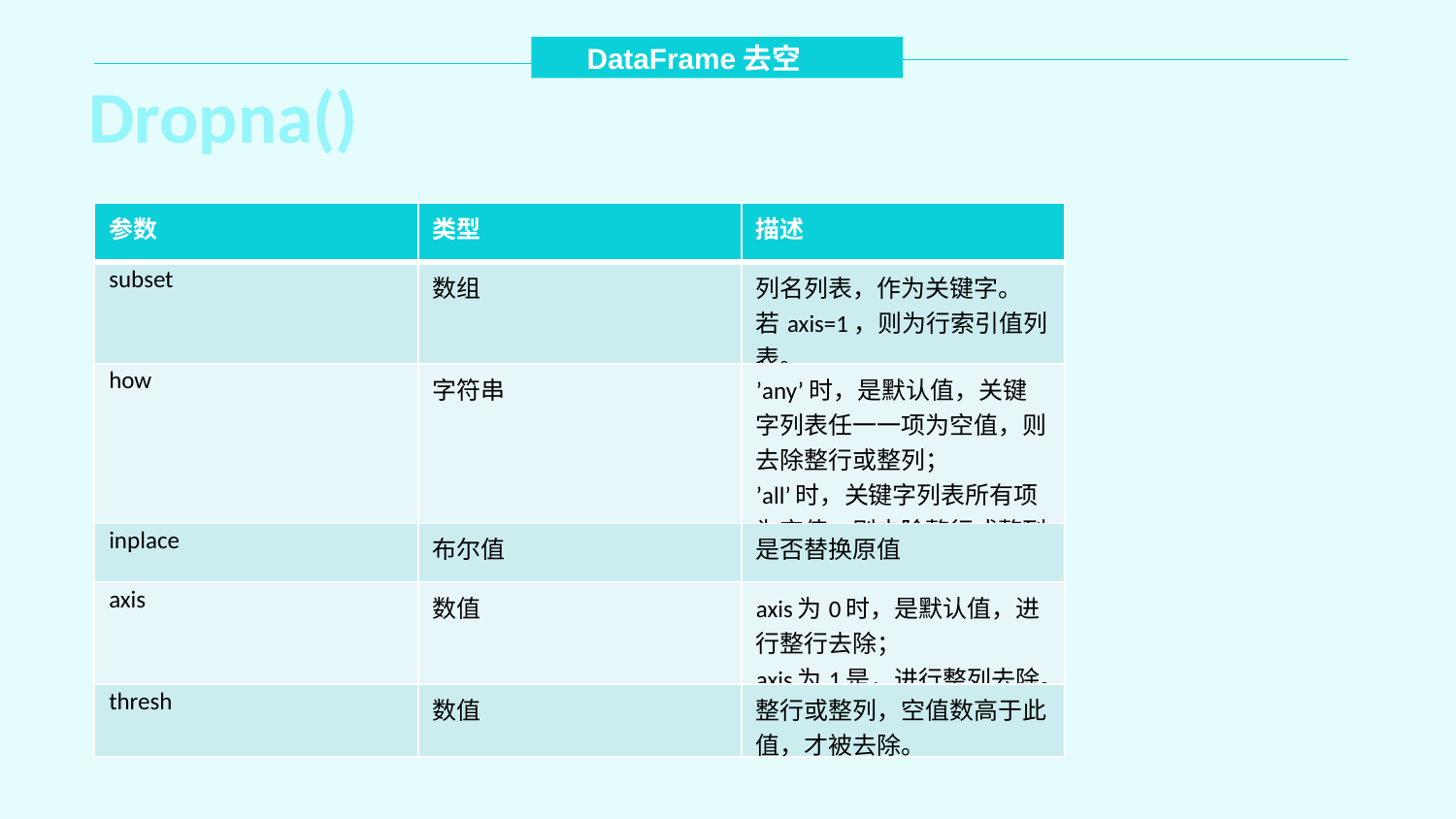

DataFrame去空

Dropna()
| 参数 | 类型 | 描述 |
| --- | --- | --- |
| subset | 数组 | 列名列表，作为关键字。 若axis=1，则为行索引值列表。 |
| how | 字符串 | ’any’时，是默认值，关键字列表任一一项为空值，则去除整行或整列； ’all’时，关键字列表所有项为空值，则去除整行或整列。 |
| inplace | 布尔值 | 是否替换原值 |
| axis | 数值 | axis为0时，是默认值，进行整行去除； axis为1是，进行整列去除。 |
| thresh | 数值 | 整行或整列，空值数高于此值，才被去除。 |